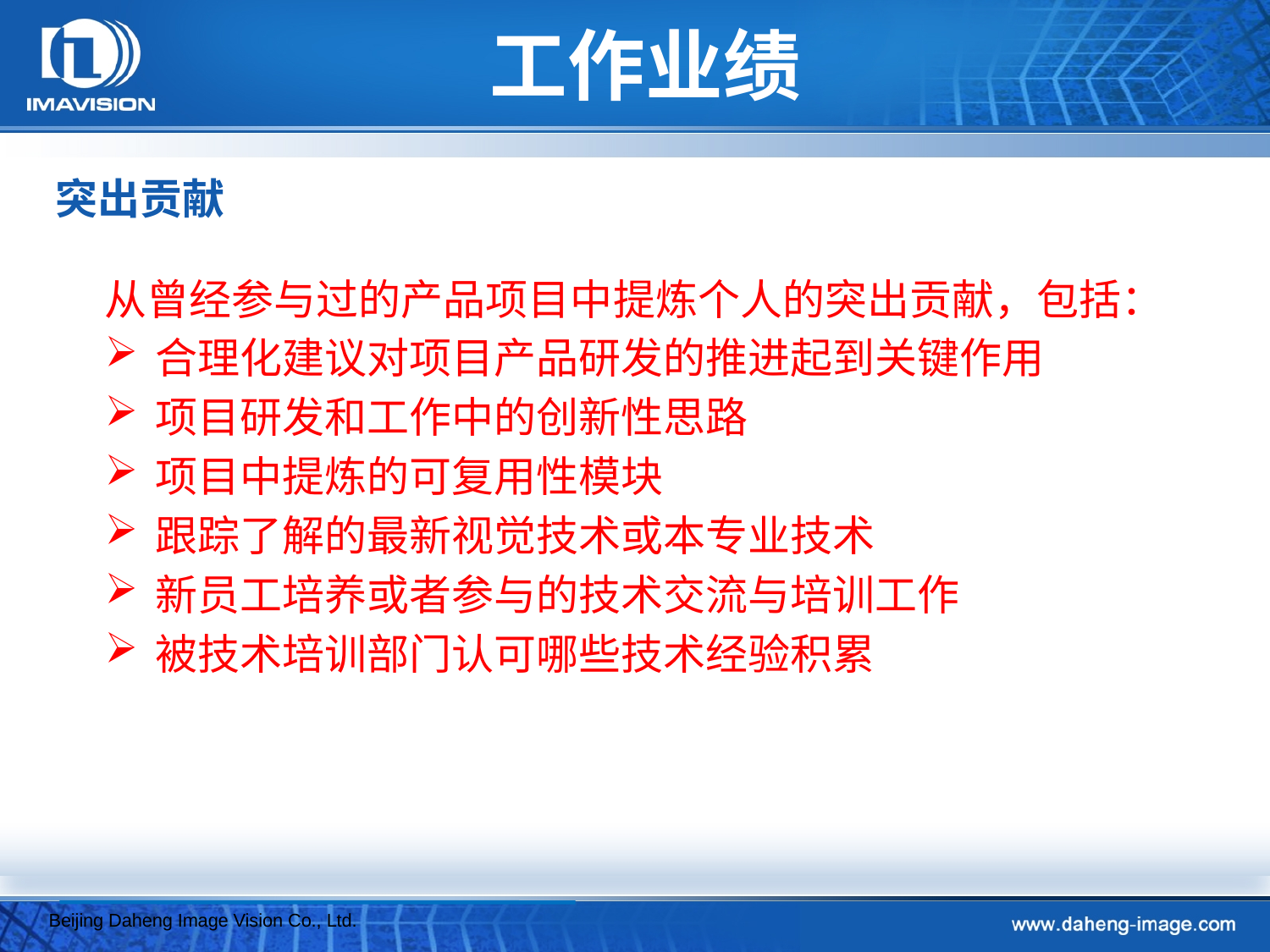

工作业绩

突出贡献

从曾经参与过的产品项目中提炼个人的突出贡献，包括：
合理化建议对项目产品研发的推进起到关键作用
项目研发和工作中的创新性思路
项目中提炼的可复用性模块
跟踪了解的最新视觉技术或本专业技术
新员工培养或者参与的技术交流与培训工作
被技术培训部门认可哪些技术经验积累
Beijing Daheng Image Vision Co., Ltd.